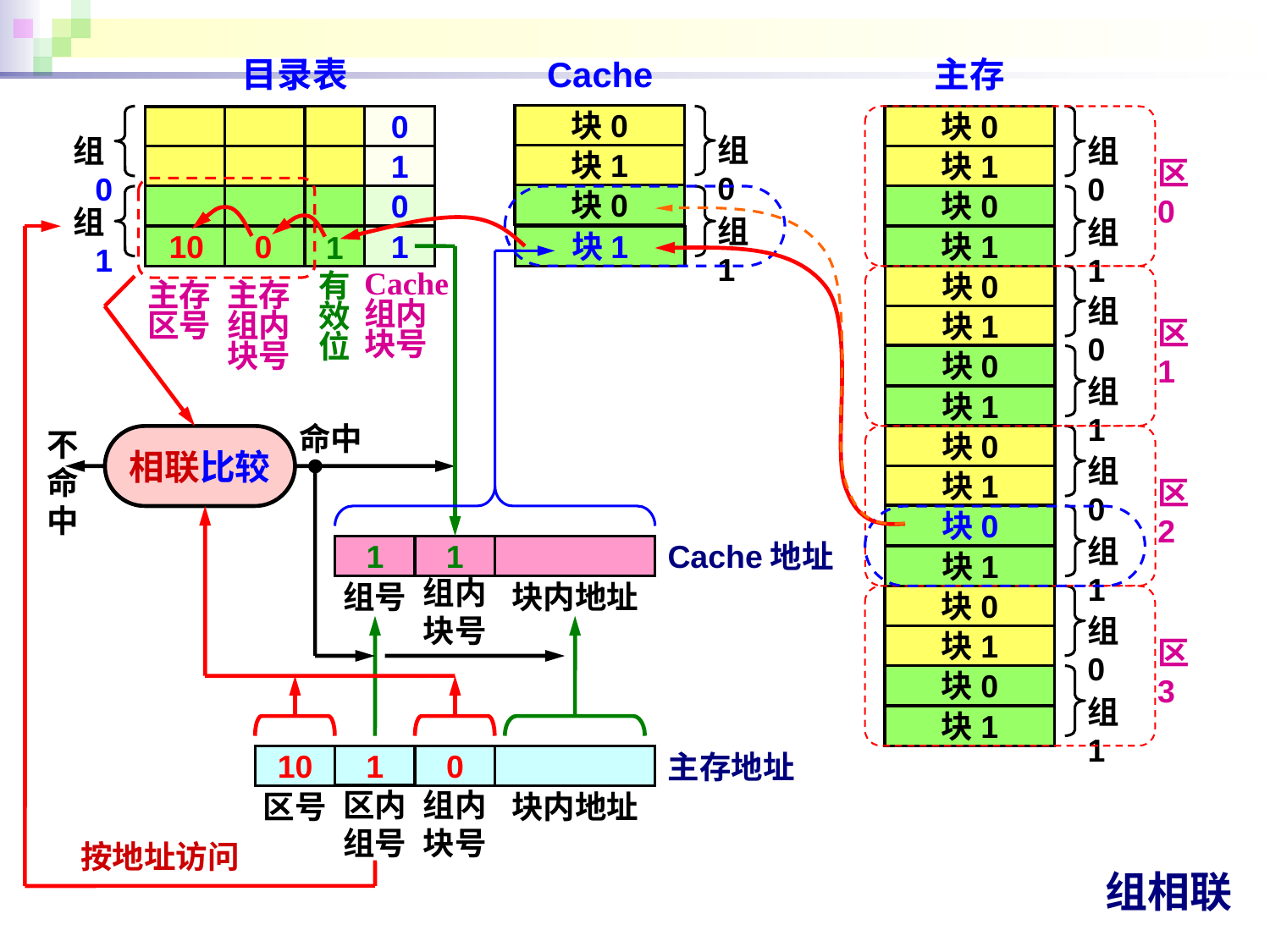

目录表
Cache
主存
块0

0

块0

组0
组0
组0
块1

1
块1

区0

块0

0
块0

组1
组1
组1

10
0
1

1
块1
块1

Cache组内
块号

块0

有效位

主存区号
主存组内块号
组0
块1

区1
块0

组1
块1
命中
不命中
相联比较

块0

组0

块1

区2
块0

组1
1
1

Cache地址
组内
块号
组号
块内地址
块1

块0

组0

块1
区3

块0

组1

块1
10
1
0

主存地址
区号
组内
块号
块内地址
区内
组号
按地址访问
组相联